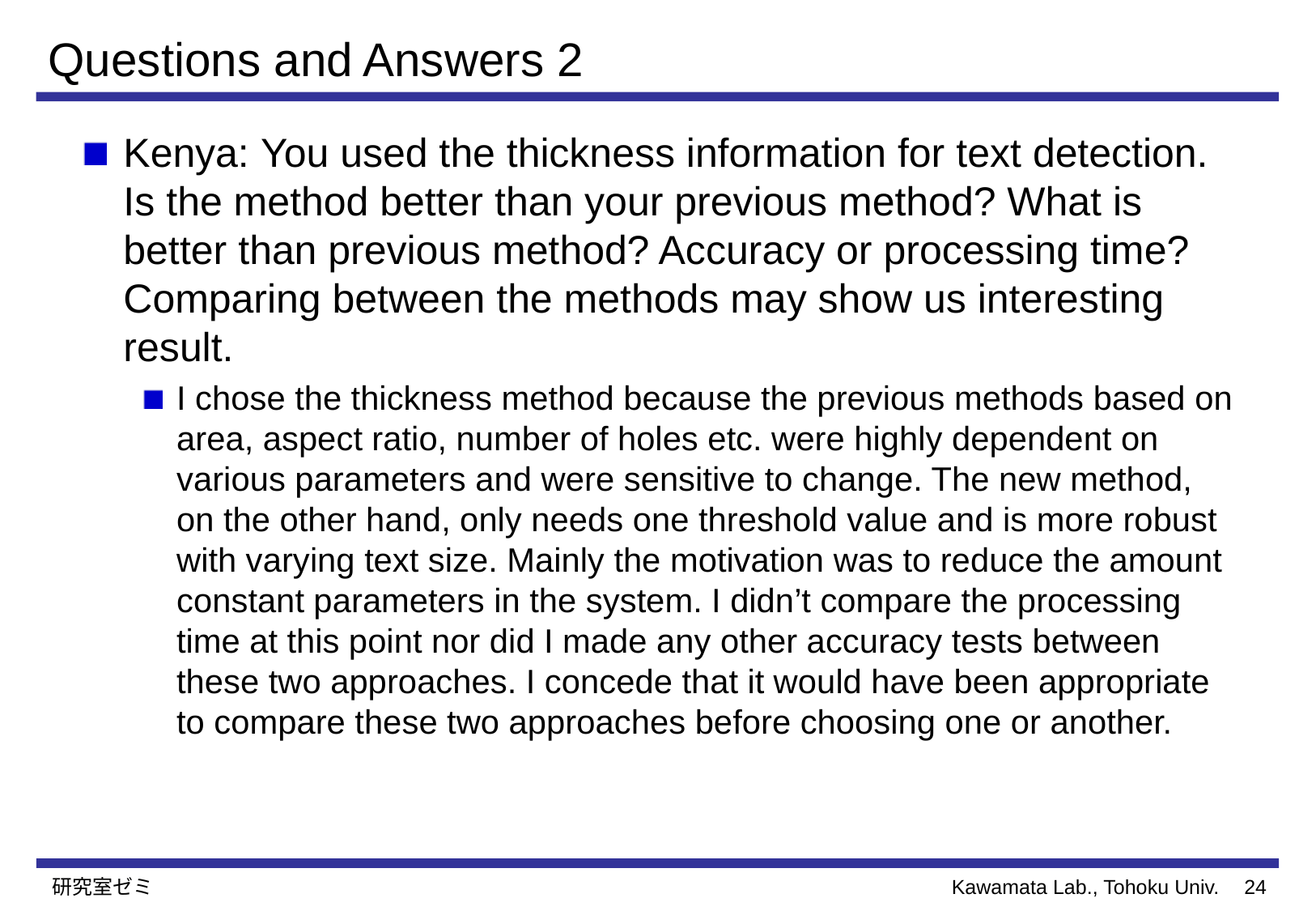

# Questions and Answers 2
Kenya: You used the thickness information for text detection. Is the method better than your previous method? What is better than previous method? Accuracy or processing time? Comparing between the methods may show us interesting result.
I chose the thickness method because the previous methods based on area, aspect ratio, number of holes etc. were highly dependent on various parameters and were sensitive to change. The new method, on the other hand, only needs one threshold value and is more robust with varying text size. Mainly the motivation was to reduce the amount constant parameters in the system. I didn’t compare the processing time at this point nor did I made any other accuracy tests between these two approaches. I concede that it would have been appropriate to compare these two approaches before choosing one or another.

研究室ゼミ
24